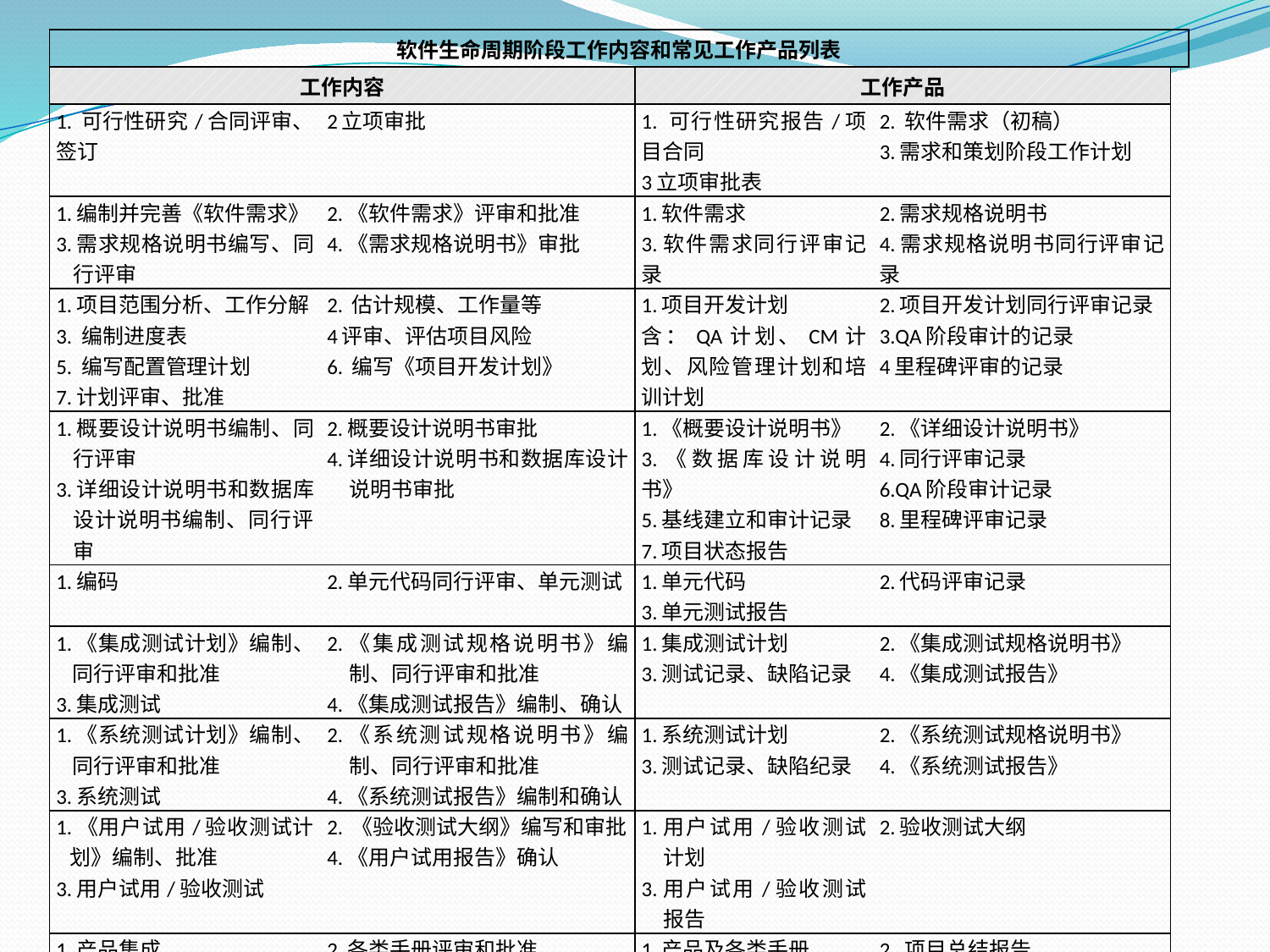

| 软件生命周期阶段工作内容和常见工作产品列表 |  |  |  |  |
| --- | --- | --- | --- | --- |
| 工作内容 |  | 工作产品 |  |  |
| 1. 可行性研究/合同评审、签订 | 2立项审批 | 1. 可行性研究报告/项目合同 3立项审批表 | 2. 软件需求（初稿） 3.需求和策划阶段工作计划 |  |
| 1.编制并完善《软件需求》 3.需求规格说明书编写、同行评审 | 2.《软件需求》评审和批准 4.《需求规格说明书》审批 | 1.软件需求 3.软件需求同行评审记录 | 2.需求规格说明书 4.需求规格说明书同行评审记录 |  |
| 1.项目范围分析、工作分解 3. 编制进度表 5. 编写配置管理计划 7.计划评审、批准 | 2. 估计规模、工作量等 4评审、评估项目风险 6. 编写《项目开发计划》 | 1.项目开发计划 含：QA计划、CM计划、风险管理计划和培训计划 | 2.项目开发计划同行评审记录 3.QA阶段审计的记录 4里程碑评审的记录 |  |
| 1.概要设计说明书编制、同行评审 3.详细设计说明书和数据库设计说明书编制、同行评审 | 2.概要设计说明书审批 4.详细设计说明书和数据库设计说明书审批 | 1.《概要设计说明书》 3.《数据库设计说明书》 5.基线建立和审计记录 7.项目状态报告 | 2.《详细设计说明书》 4.同行评审记录 6.QA阶段审计记录 8.里程碑评审记录 |  |
| 1.编码 | 2.单元代码同行评审、单元测试 | 1.单元代码 3.单元测试报告 | 2.代码评审记录 |  |
| 1.《集成测试计划》编制、同行评审和批准 3.集成测试 | 2.《集成测试规格说明书》编制、同行评审和批准 4.《集成测试报告》编制、确认 | 1.集成测试计划 3.测试记录、缺陷记录 | 2.《集成测试规格说明书》 4.《集成测试报告》 |  |
| 1.《系统测试计划》编制、同行评审和批准 3.系统测试 | 2.《系统测试规格说明书》编制、同行评审和批准 4.《系统测试报告》编制和确认 | 1.系统测试计划 3.测试记录、缺陷纪录 | 2.《系统测试规格说明书》 4.《系统测试报告》 |  |
| 1.《用户试用/验收测试计划》编制、批准 3.用户试用/验收测试 | 2. 《验收测试大纲》编写和审批 4.《用户试用报告》确认 | 1.用户试用/验收测试计划 3.用户试用/验收测试报告 | 2.验收测试大纲 |  |
| 1.产品集成 3.《项目总结报告》编制和评审 5.项目总结会议 | 2.各类手册评审和批准 4. 技术交接、产品/项目归档 6.项目结项/产品发布 | 1.产品及各类手册 3. 产品基线建立和审计 | 2. 项目总结报告 4. 归档记录 |  |